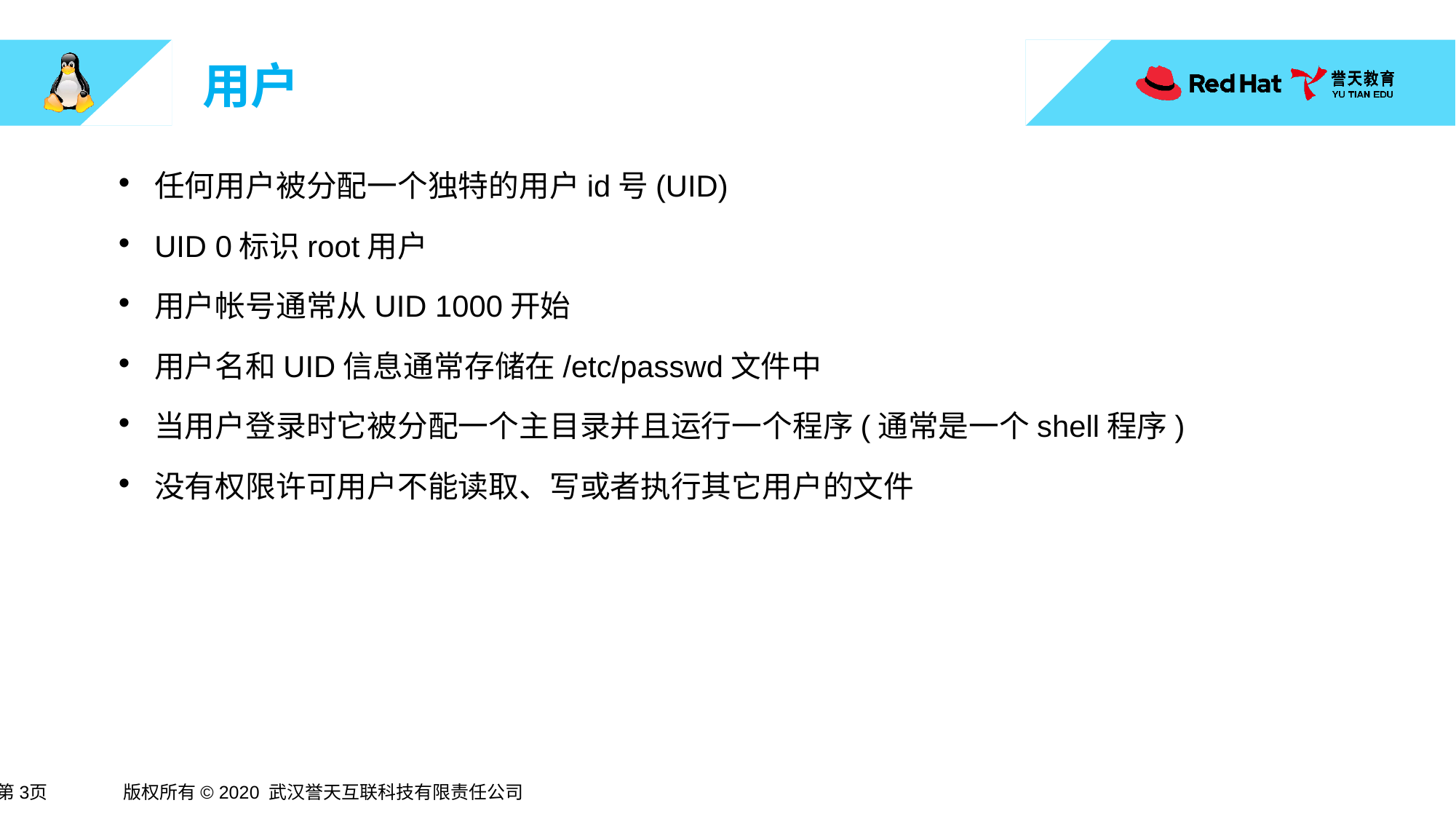

# 用户
任何用户被分配一个独特的用户id号(UID)
UID 0标识root用户
用户帐号通常从UID 1000开始
用户名和UID信息通常存储在/etc/passwd文件中
当用户登录时它被分配一个主目录并且运行一个程序(通常是一个shell程序)
没有权限许可用户不能读取、写或者执行其它用户的文件

3